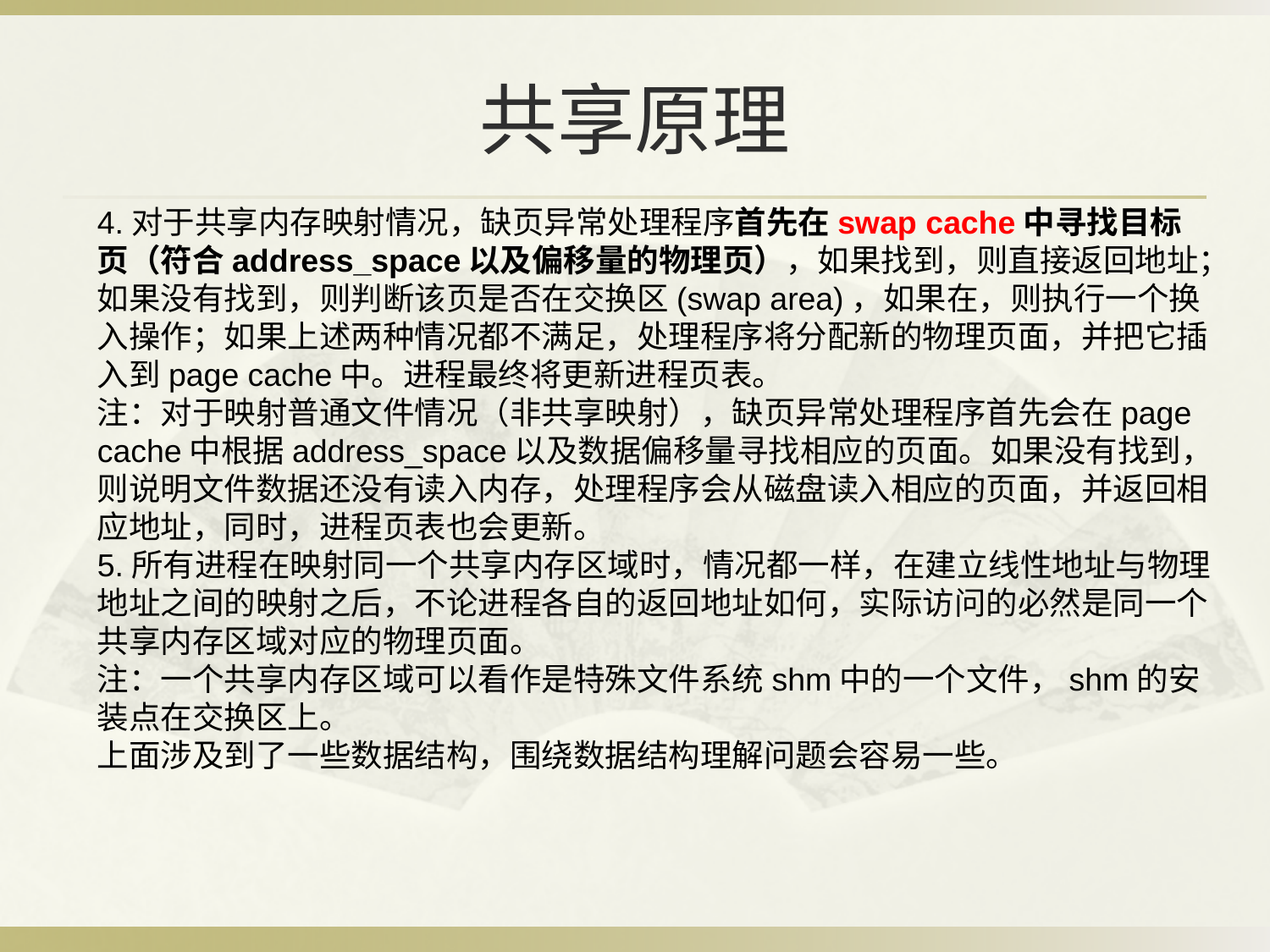

BBAAD9C20180234D78810CEA56E0B6D0E2B9B20918E83B70A6D98F34B1082BBC3B4CB53861613B0222C92008C846A8EC6DF921DA91D02BB11B4DC25E387E20DC24F5093D372C66F764BF29976F2244E727F1E0367CA8D314A8D6A1982F006CC8D8F62991BE0
# 共享原理
4.对于共享内存映射情况，缺页异常处理程序首先在swap cache中寻找目标页（符合address_space以及偏移量的物理页），如果找到，则直接返回地址；如果没有找到，则判断该页是否在交换区(swap area)，如果在，则执行一个换入操作；如果上述两种情况都不满足，处理程序将分配新的物理页面，并把它插入到page cache中。进程最终将更新进程页表。 
注：对于映射普通文件情况（非共享映射），缺页异常处理程序首先会在page cache中根据address_space以及数据偏移量寻找相应的页面。如果没有找到，则说明文件数据还没有读入内存，处理程序会从磁盘读入相应的页面，并返回相应地址，同时，进程页表也会更新。
5.所有进程在映射同一个共享内存区域时，情况都一样，在建立线性地址与物理地址之间的映射之后，不论进程各自的返回地址如何，实际访问的必然是同一个共享内存区域对应的物理页面。
注：一个共享内存区域可以看作是特殊文件系统shm中的一个文件，shm的安装点在交换区上。
上面涉及到了一些数据结构，围绕数据结构理解问题会容易一些。